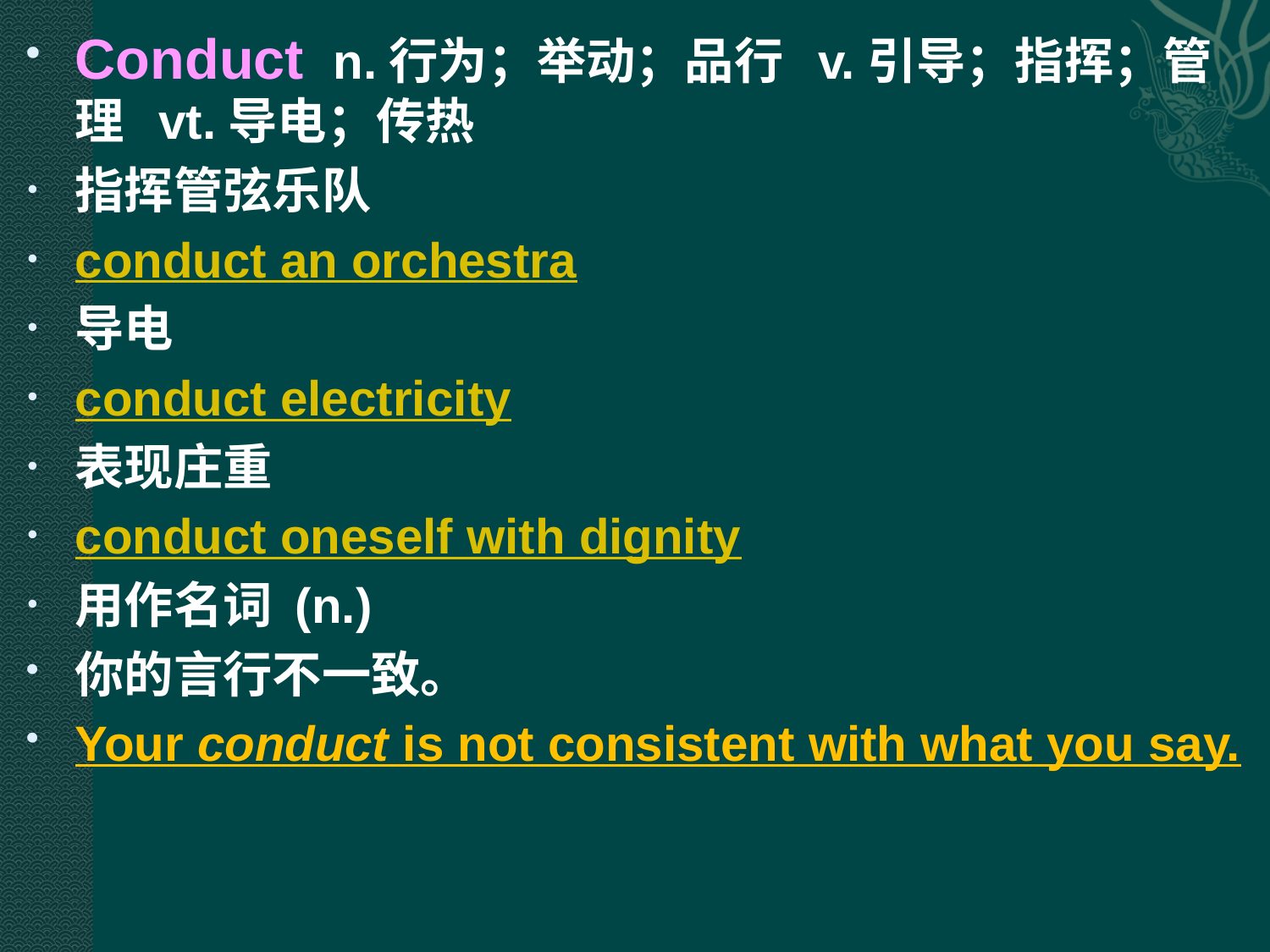

Conduct  n.行为；举动；品行  v.引导；指挥；管理  vt.导电；传热
指挥管弦乐队
conduct an orchestra
导电
conduct electricity
表现庄重
conduct oneself with dignity
用作名词 (n.)
你的言行不一致。
Your conduct is not consistent with what you say.